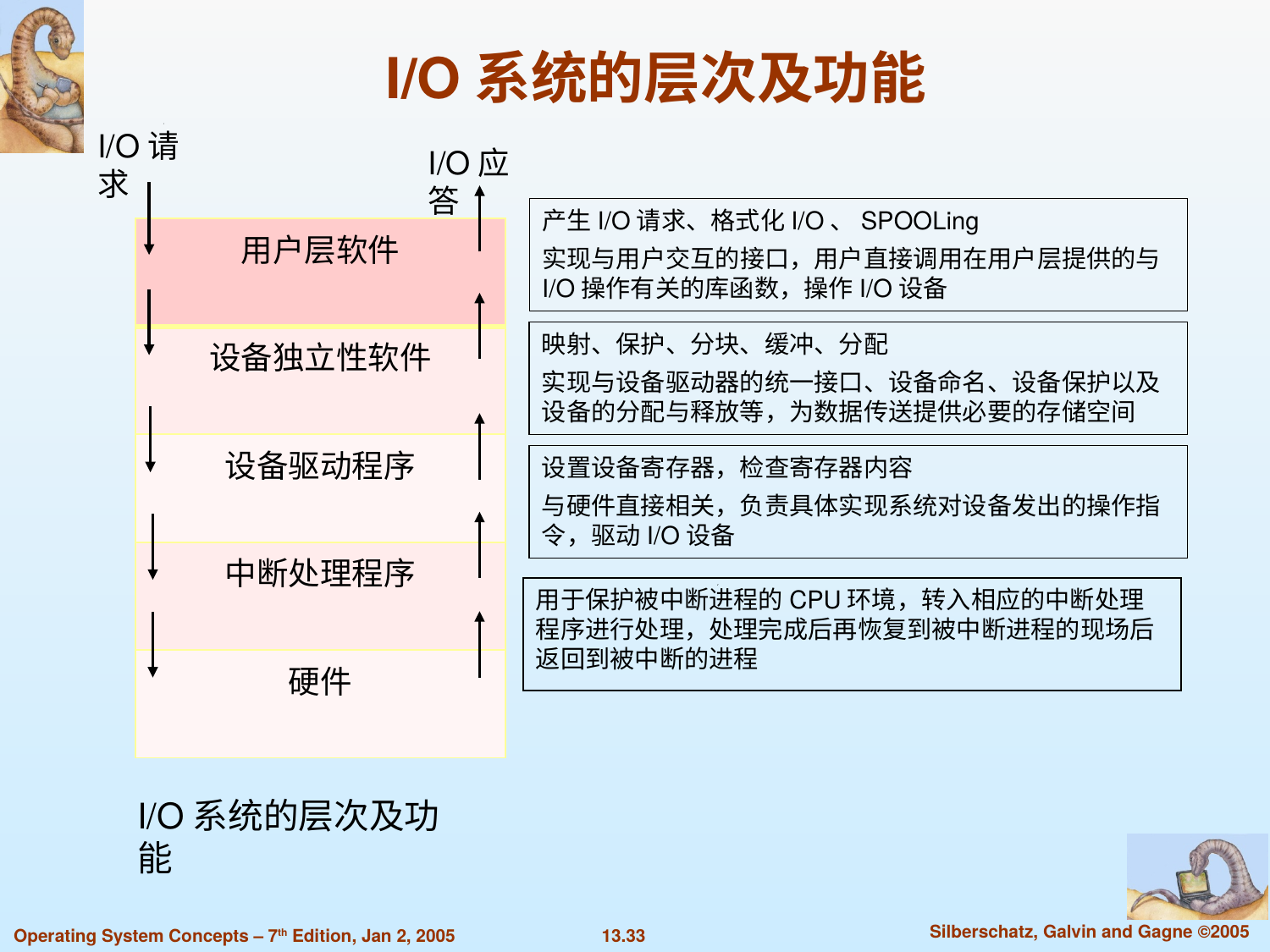

I/O系统的层次及功能
I/O请求
I/O应答
产生I/O请求、格式化I/O、SPOOLing
实现与用户交互的接口，用户直接调用在用户层提供的与I/O操作有关的库函数，操作I/O设备
| 用户层软件 |
| --- |
| 设备独立性软件 |
| 设备驱动程序 |
| 中断处理程序 |
| 硬件 |
映射、保护、分块、缓冲、分配
实现与设备驱动器的统一接口、设备命名、设备保护以及设备的分配与释放等，为数据传送提供必要的存储空间
设置设备寄存器，检查寄存器内容
与硬件直接相关，负责具体实现系统对设备发出的操作指令，驱动I/O设备
用于保护被中断进程的CPU环境，转入相应的中断处理程序进行处理，处理完成后再恢复到被中断进程的现场后返回到被中断的进程
I/O系统的层次及功能